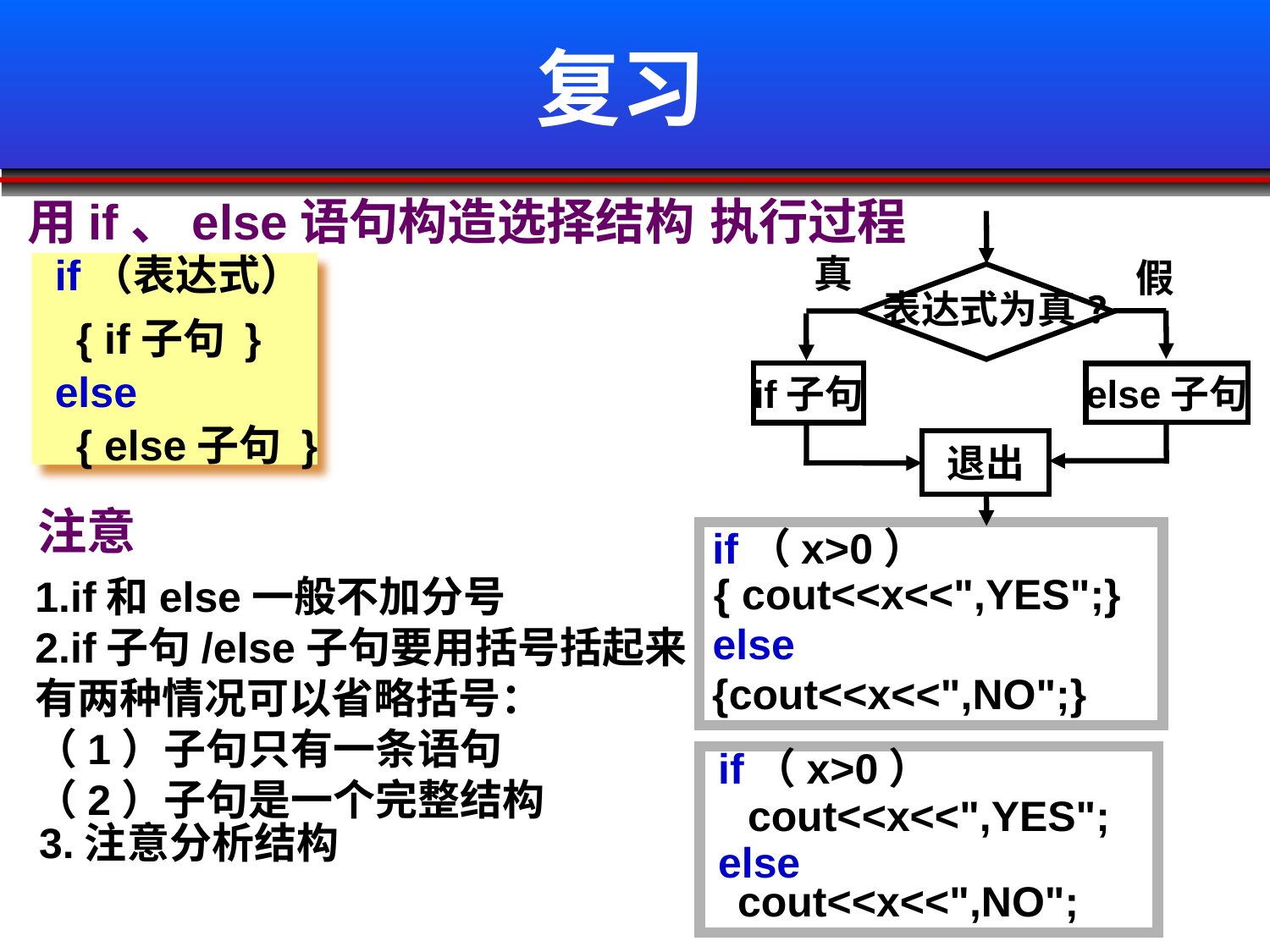

# 复习
用if、else语句构造选择结构
  执行过程

if（表达式）
真
假

表达式为真?
{ if子句 }

else
if子句
else子句
{ else子句 }

退出

注意

if（x>0）

1.if和else一般不加分号
2.if子句/else子句要用括号括起来
有两种情况可以省略括号：
（1）子句只有一条语句
（2）子句是一个完整结构
{ cout<<x<<",YES";}
else
{cout<<x<<",NO";}
if（x>0）

cout<<x<<",YES";
3.注意分析结构
else
cout<<x<<",NO";